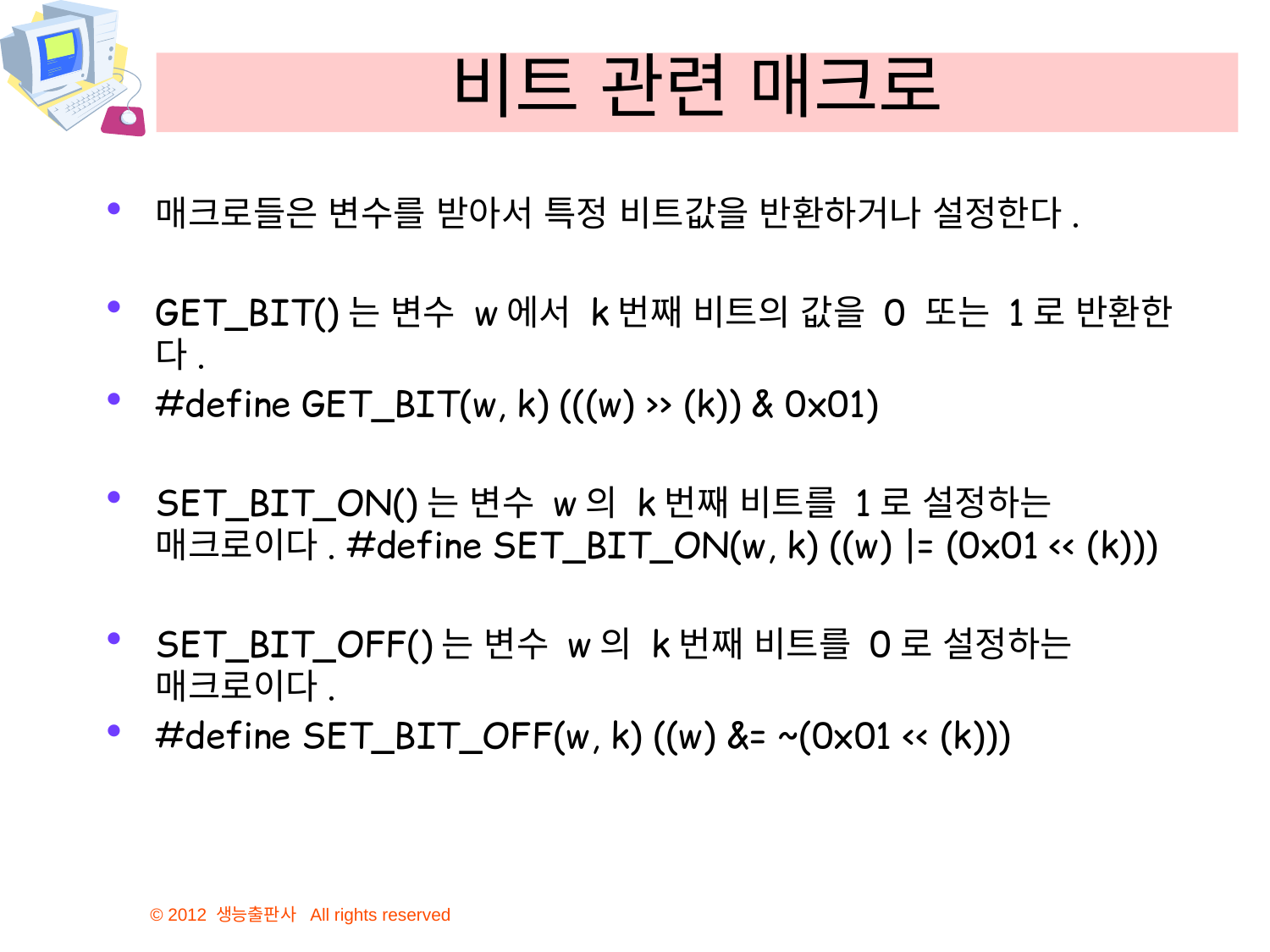

# 비트 관련 매크로
매크로들은 변수를 받아서 특정 비트값을 반환하거나 설정한다.

GET_BIT()는 변수 w에서 k번째 비트의 값을 0 또는 1로 반환한다.
#define GET_BIT(w, k) (((w) >> (k)) & 0x01)

SET_BIT_ON()는 변수 w의 k번째 비트를 1로 설정하는 매크로이다. #define SET_BIT_ON(w, k) ((w) |= (0x01 << (k)))

SET_BIT_OFF()는 변수 w의 k번째 비트를 0로 설정하는 매크로이다.
#define SET_BIT_OFF(w, k) ((w) &= ~(0x01 << (k)))